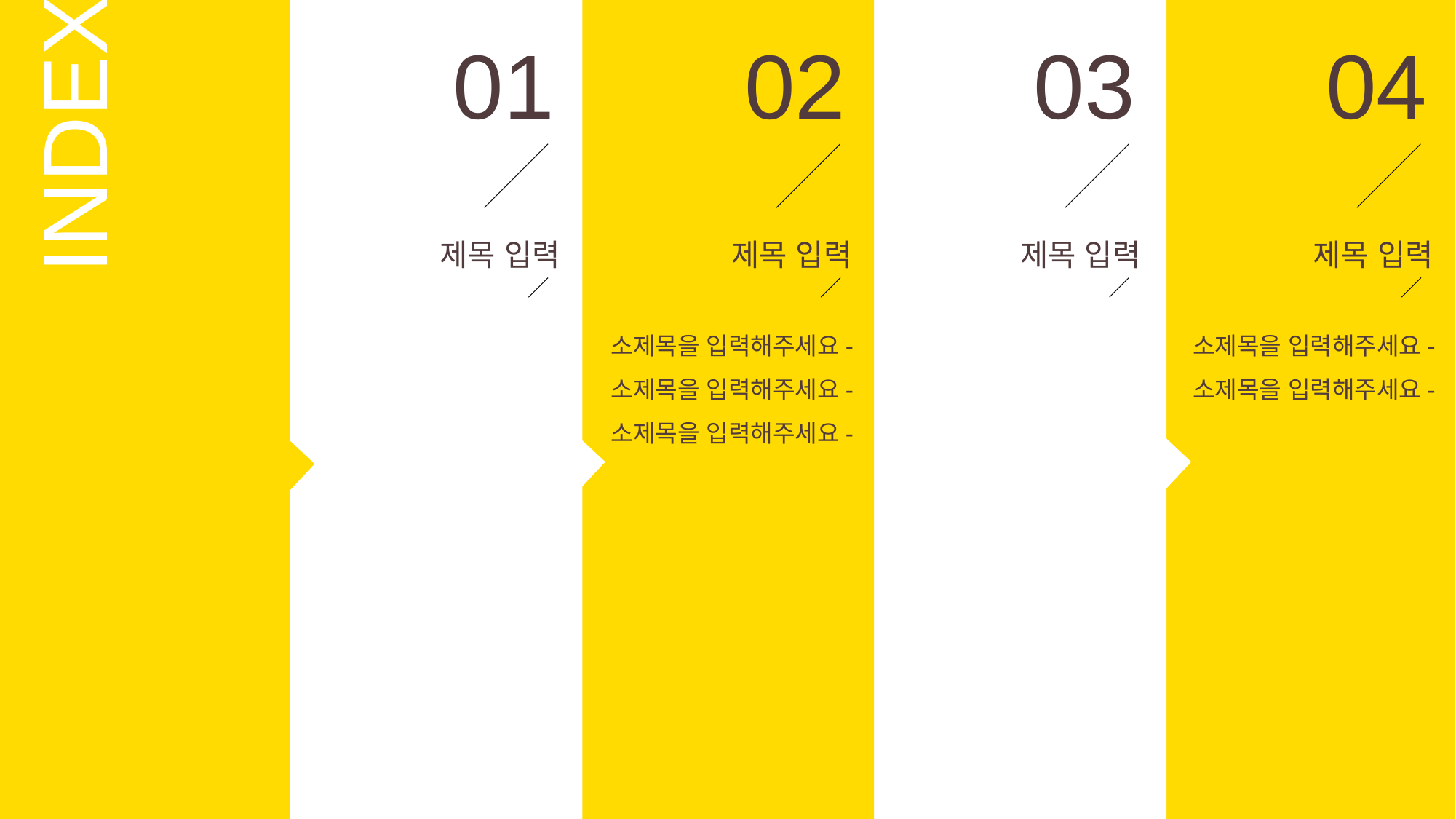

INDEX
01
제목 입력
02
제목 입력
소제목을 입력해주세요-
소제목을 입력해주세요-
소제목을 입력해주세요-
03
제목 입력
04
제목 입력
소제목을 입력해주세요-
소제목을 입력해주세요-